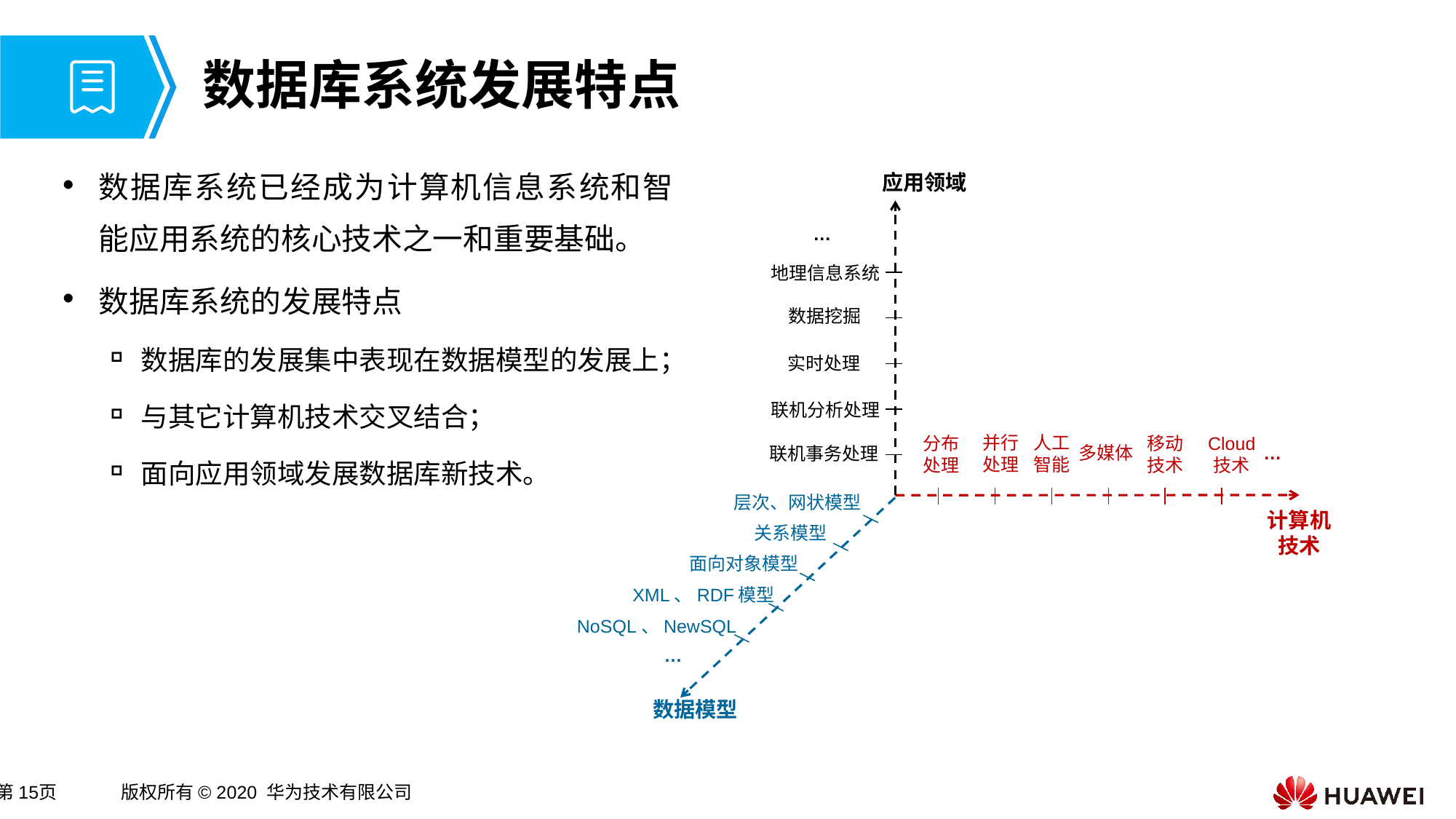

# 数据库系统发展特点
数据库系统已经成为计算机信息系统和智能应用系统的核心技术之一和重要基础。
数据库系统的发展特点
数据库的发展集中表现在数据模型的发展上；
与其它计算机技术交叉结合；
面向应用领域发展数据库新技术。

应用领域

…
地理信息系统
数据挖掘
Text
Text
Text
Text
Text
Text
Text
Text
Text
Text
Text
Text
Text
Text
Text
Text
Text
Text
Text
Text
Text
Text
Text
Text
Text
Text
Text
Text
Text
Text
Text
Text
Text
Text
Text
Text
Text
Text
Text
Text
Text
Text
Text
Text
Text
Text
实时处理
联机分析处理
人工
智能
并行
处理
Cloud
技术
移动
技术
分布
处理
多媒体
…
联机事务处理
层次、网状模型

计算机
技术
关系模型
面向对象模型
XML、RDF模型
NoSQL、NewSQL
…
数据模型